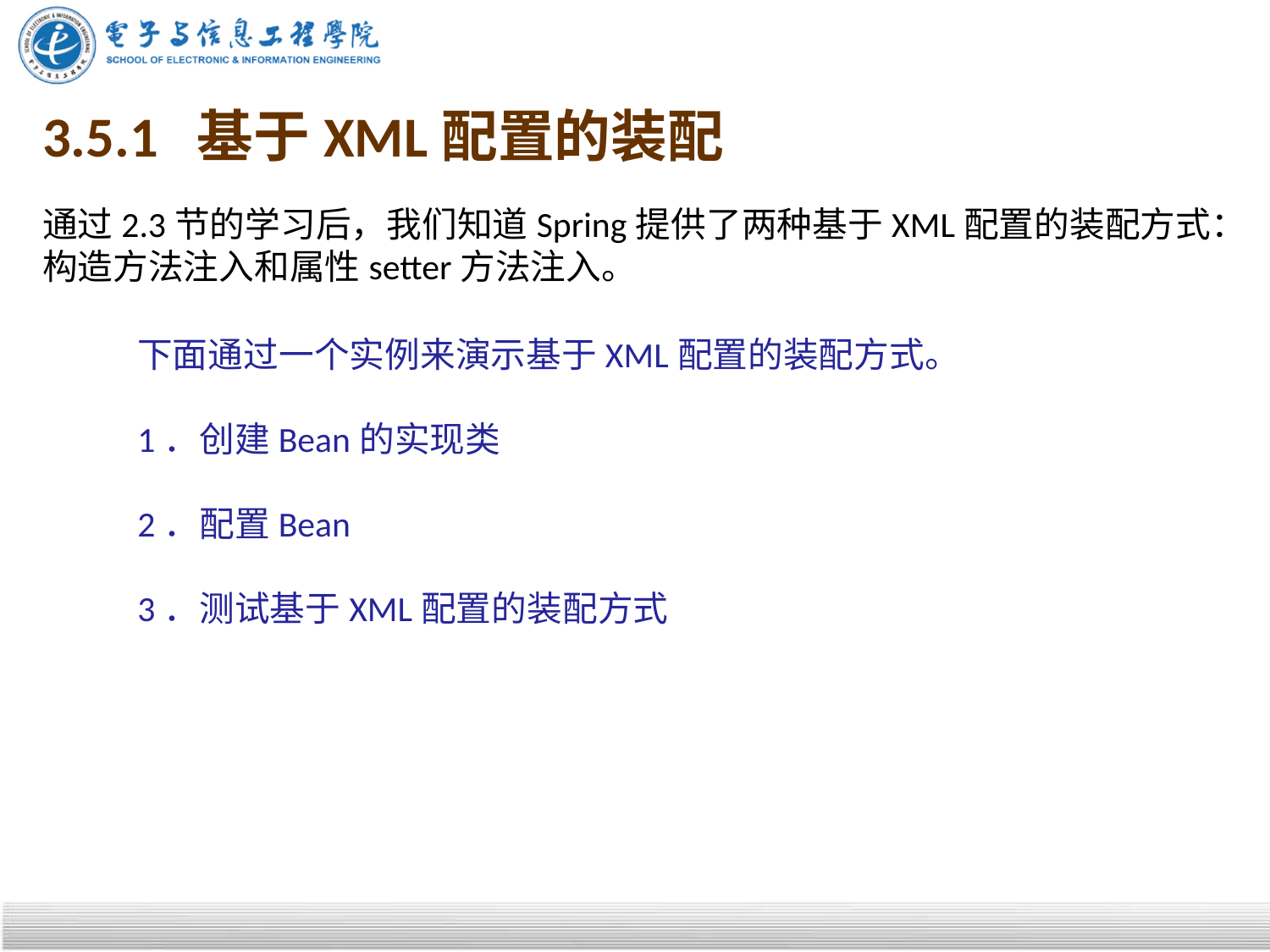

# 3.5.1  基于XML配置的装配
通过2.3节的学习后，我们知道Spring提供了两种基于XML配置的装配方式：构造方法注入和属性setter方法注入。
下面通过一个实例来演示基于XML配置的装配方式。

1．创建Bean的实现类

2．配置Bean

3．测试基于XML配置的装配方式